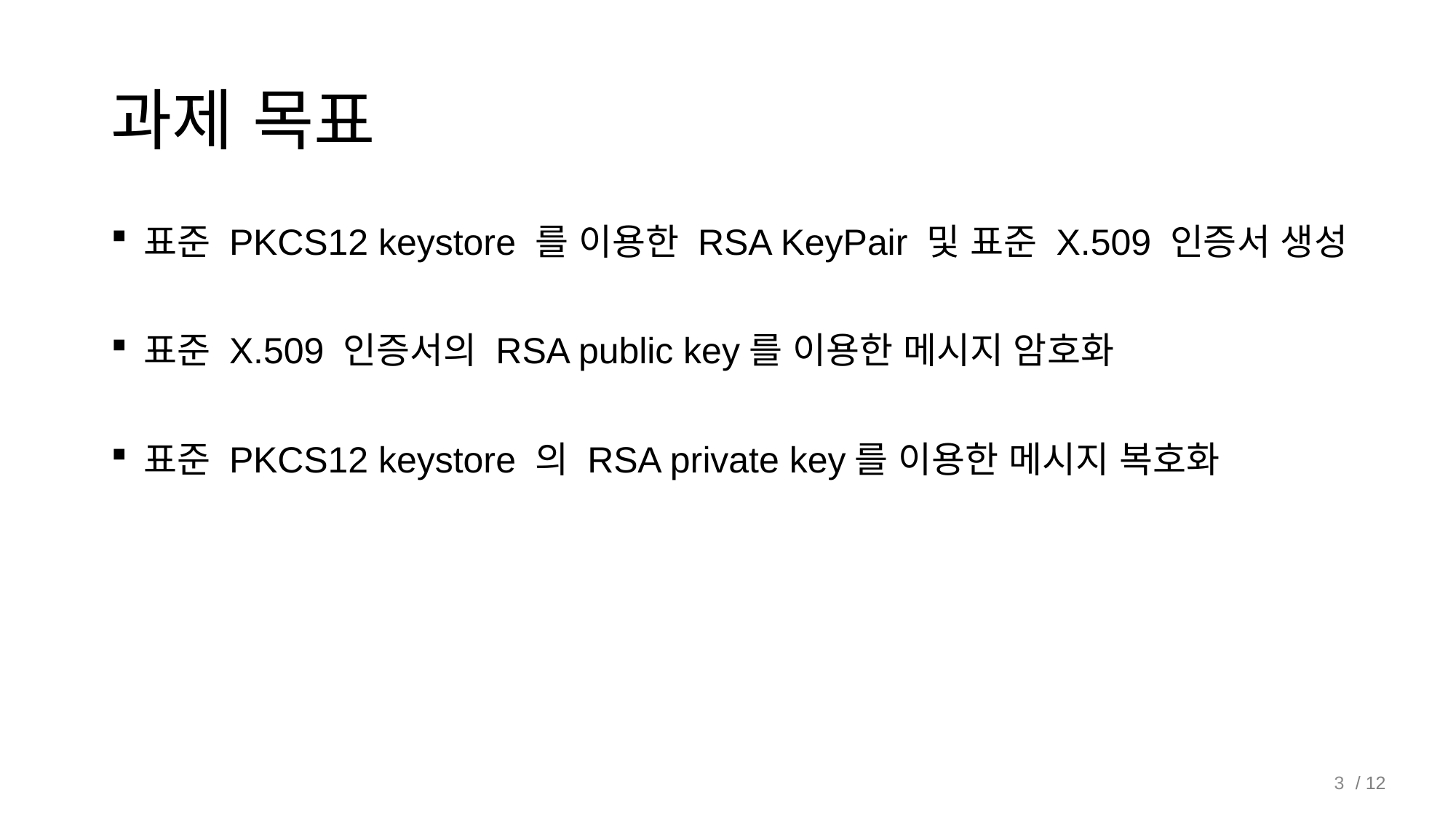

# 과제 목표
표준 PKCS12 keystore 를 이용한 RSA KeyPair 및 표준 X.509 인증서 생성

표준 X.509 인증서의 RSA public key를 이용한 메시지 암호화

표준 PKCS12 keystore 의 RSA private key를 이용한 메시지 복호화

3
 / 12